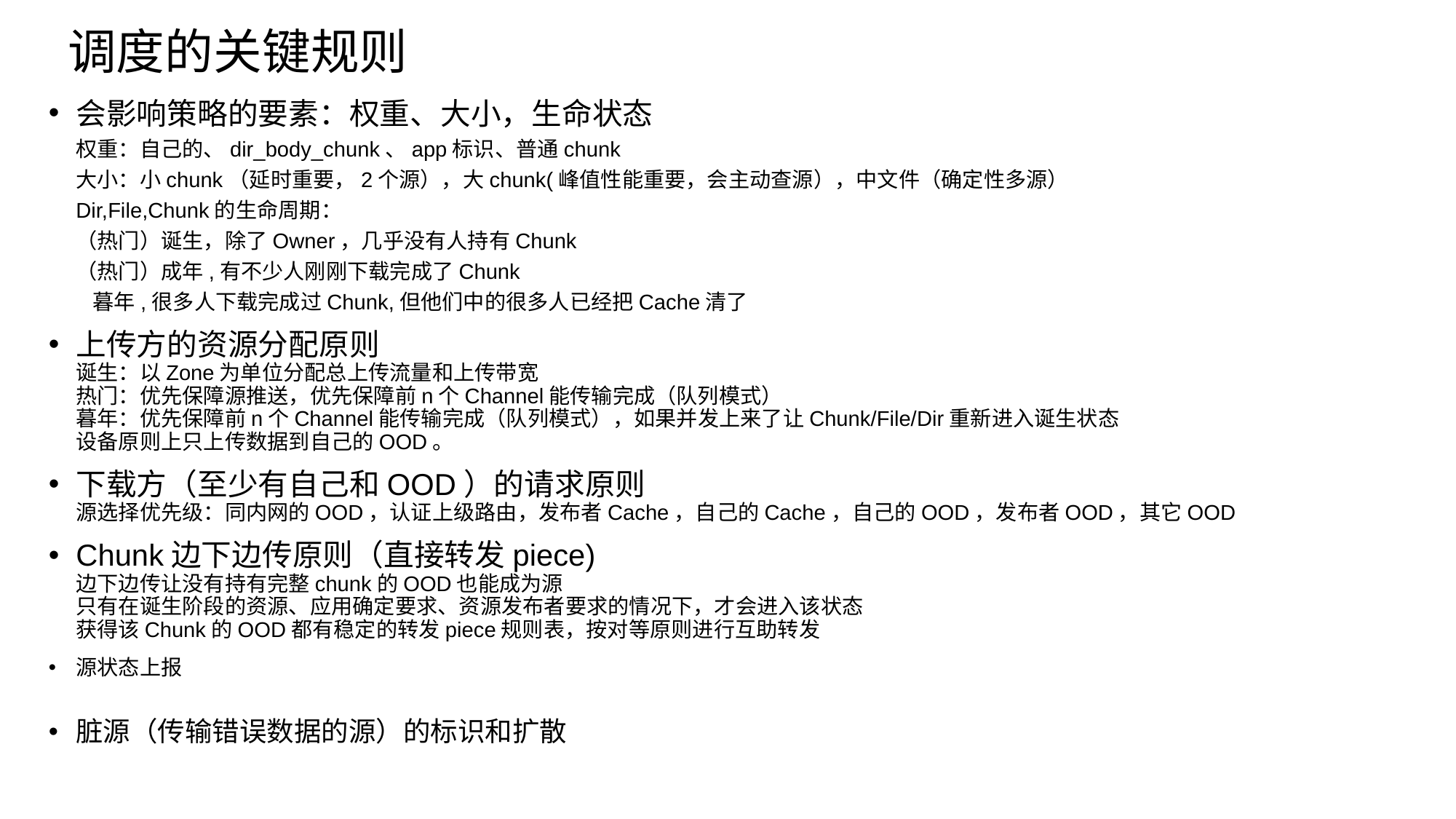

# 调度的关键规则
会影响策略的要素：权重、大小，生命状态
权重：自己的、dir_body_chunk、app标识、普通chunk
大小：小chunk（延时重要，2个源），大chunk(峰值性能重要，会主动查源），中文件（确定性多源）
Dir,File,Chunk的生命周期：
（热门）诞生，除了Owner，几乎没有人持有Chunk
（热门）成年,有不少人刚刚下载完成了Chunk
  暮年,很多人下载完成过Chunk,但他们中的很多人已经把Cache清了
上传方的资源分配原则
诞生：以Zone为单位分配总上传流量和上传带宽
热门：优先保障源推送，优先保障前n个Channel能传输完成（队列模式）
暮年：优先保障前n个Channel能传输完成（队列模式），如果并发上来了让Chunk/File/Dir重新进入诞生状态
设备原则上只上传数据到自己的OOD。
下载方（至少有自己和OOD）的请求原则
源选择优先级：同内网的OOD，认证上级路由，发布者Cache，自己的Cache，自己的OOD，发布者OOD，其它OOD
Chunk边下边传原则（直接转发piece)
边下边传让没有持有完整chunk的OOD也能成为源
只有在诞生阶段的资源、应用确定要求、资源发布者要求的情况下，才会进入该状态
获得该Chunk的OOD都有稳定的转发piece规则表，按对等原则进行互助转发
源状态上报
脏源（传输错误数据的源）的标识和扩散